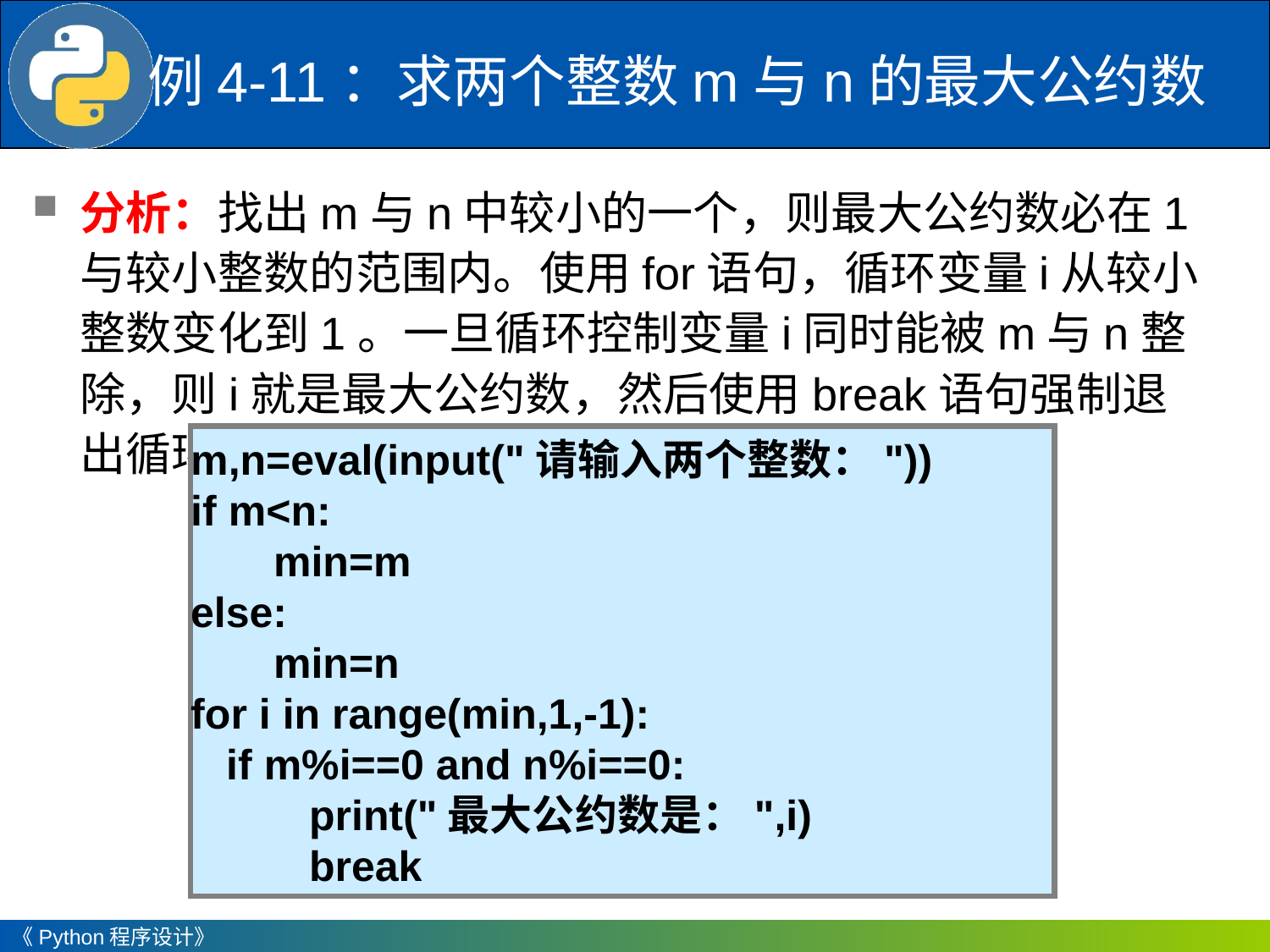

例4-11：求两个整数m与n的最大公约数
分析：找出m与n中较小的一个，则最大公约数必在1与较小整数的范围内。使用for语句，循环变量i从较小整数变化到1。一旦循环控制变量i同时能被m与n整除，则i就是最大公约数，然后使用break语句强制退出循环。

m,n=eval(input("请输入两个整数："))
if m<n:
       min=m
else:
       min=n
for i in range(min,1,-1):
   if m%i==0 and n%i==0:
          print("最大公约数是：",i)
          break